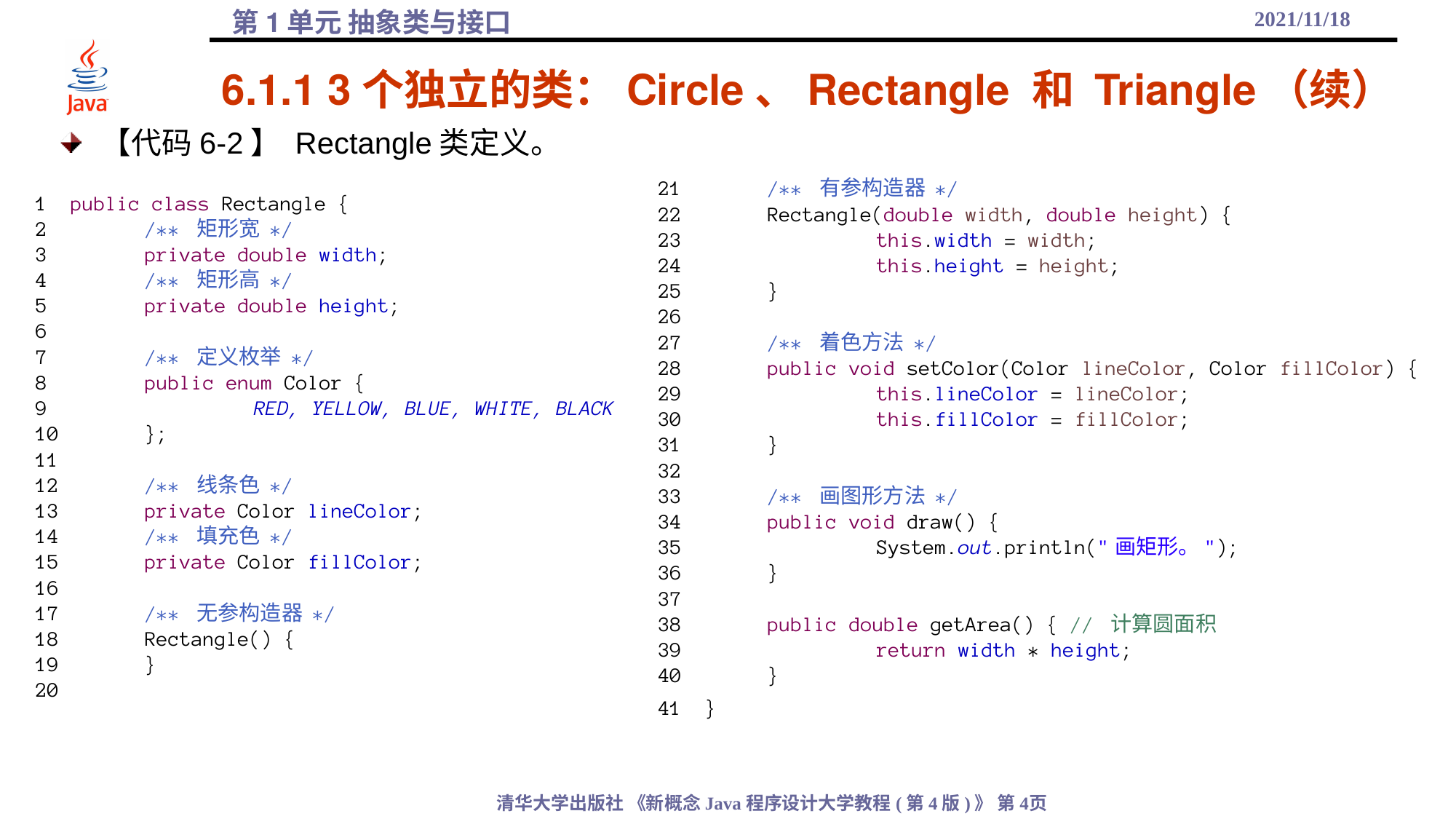

2021/11/18
# 6.1.1 3个独立的类：Circle、Rectangle 和 Triangle（续）
【代码6-2】 Rectangle类定义。

21	/** 有参构造器 */
22	Rectangle(double width, double height) {
23		this.width = width;
24		this.height = height;
25	}
26
27	/** 着色方法 */
28	public void setColor(Color lineColor, Color fillColor) {
29		this.lineColor = lineColor;
30		this.fillColor = fillColor;
31	}
32
33	/** 画图形方法 */
34	public void draw() {
35		System.out.println("画矩形。");
36	}
37
38	public double getArea() { // 计算圆面积
39		return width * height;
40	}
41  }
1  public class Rectangle {
2	/** 矩形宽 */
3	private double width;
4	/** 矩形高 */
5	private double height;
6
7	/** 定义枚举 */
8	public enum Color {
9		RED, YELLOW, BLUE, WHITE, BLACK
10	};
11
12	/** 线条色 */
13	private Color lineColor;
14	/** 填充色 */
15	private Color fillColor;
16
17	/** 无参构造器 */
18	Rectangle() {
19	}
20